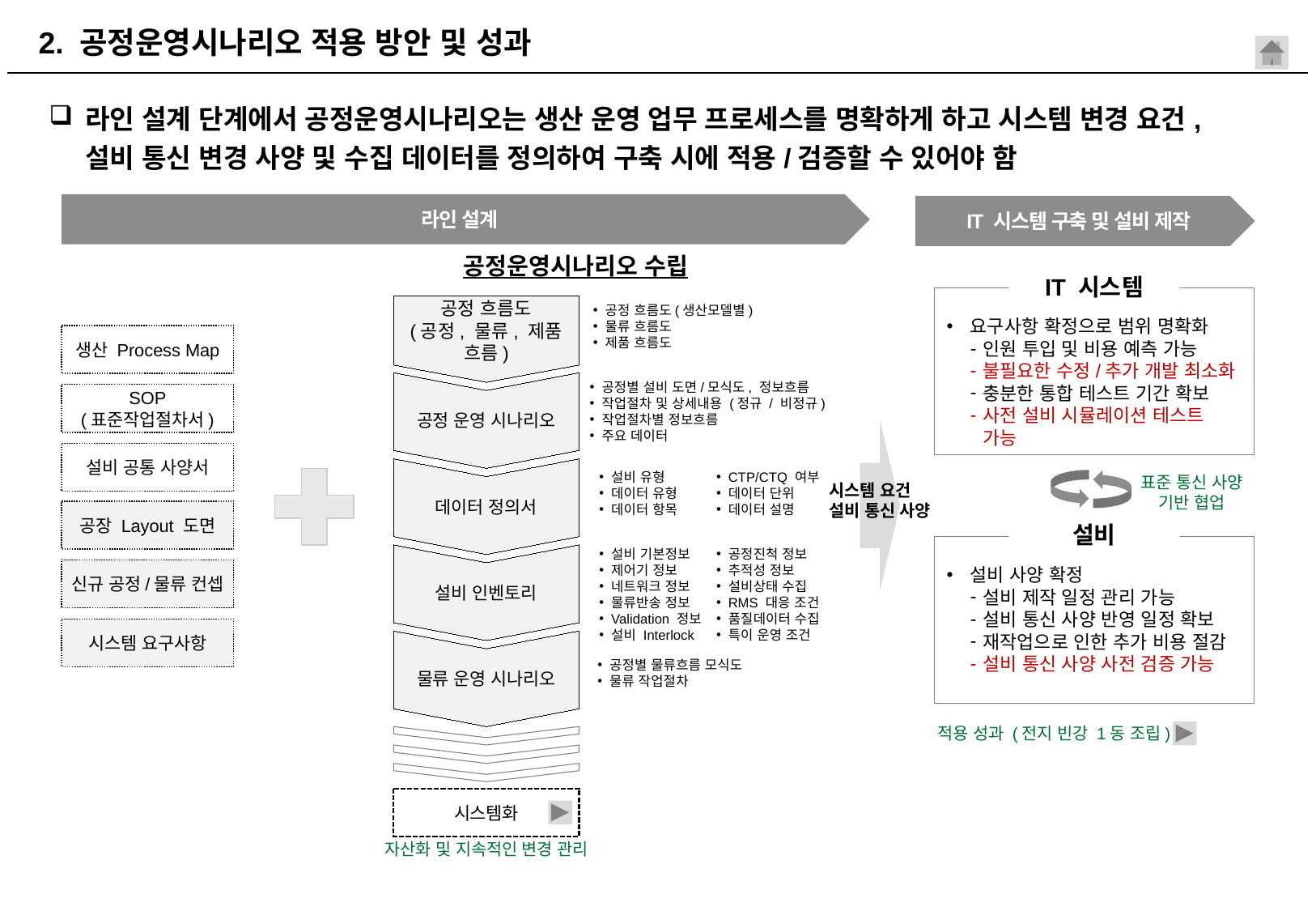

# 2. 공정운영시나리오 적용 방안 및 성과

라인 설계 단계에서 공정운영시나리오는 생산 운영 업무 프로세스를 명확하게 하고 시스템 변경 요건, 설비 통신 변경 사양 및 수집 데이터를 정의하여 구축 시에 적용/검증할 수 있어야 함
라인 설계
IT 시스템 구축 및 설비 제작
공정운영시나리오 수립
IT 시스템

공정 흐름도
(공정, 물류, 제품 흐름)
공정 흐름도(생산모델별)
물류 흐름도
제품 흐름도
공정 운영 시나리오
공정별 설비 도면/모식도, 정보흐름
작업절차 및 상세내용 (정규 / 비정규)
작업절차별 정보흐름
주요 데이터
데이터 정의서
설비 유형
데이터 유형
데이터 항목
CTP/CTQ 여부
데이터 단위
데이터 설명
설비 인벤토리
설비 기본정보
제어기 정보
네트워크 정보
물류반송 정보
Validation 정보
설비 Interlock
공정진척 정보
추적성 정보
설비상태 수집
RMS 대응 조건
품질데이터 수집
특이 운영 조건
물류 운영 시나리오
공정별 물류흐름 모식도
물류 작업절차

시스템화
자산화 및 지속적인 변경 관리
요구사항 확정으로 범위 명확화
인원 투입 및 비용 예측 가능
불필요한 수정/추가 개발 최소화
충분한 통합 테스트 기간 확보
사전 설비 시뮬레이션 테스트 가능
생산 Process Map
SOP
(표준작업절차서)

설비 공통 사양서
표준 통신 사양
기반 협업

시스템 요건
설비 통신 사양
공장 Layout 도면
설비

설비 사양 확정
설비 제작 일정 관리 가능
설비 통신 사양 반영 일정 확보
재작업으로 인한 추가 비용 절감
설비 통신 사양 사전 검증 가능
신규 공정/물류 컨셉
시스템 요구사항
적용 성과 (전지 빈강 1동 조립)